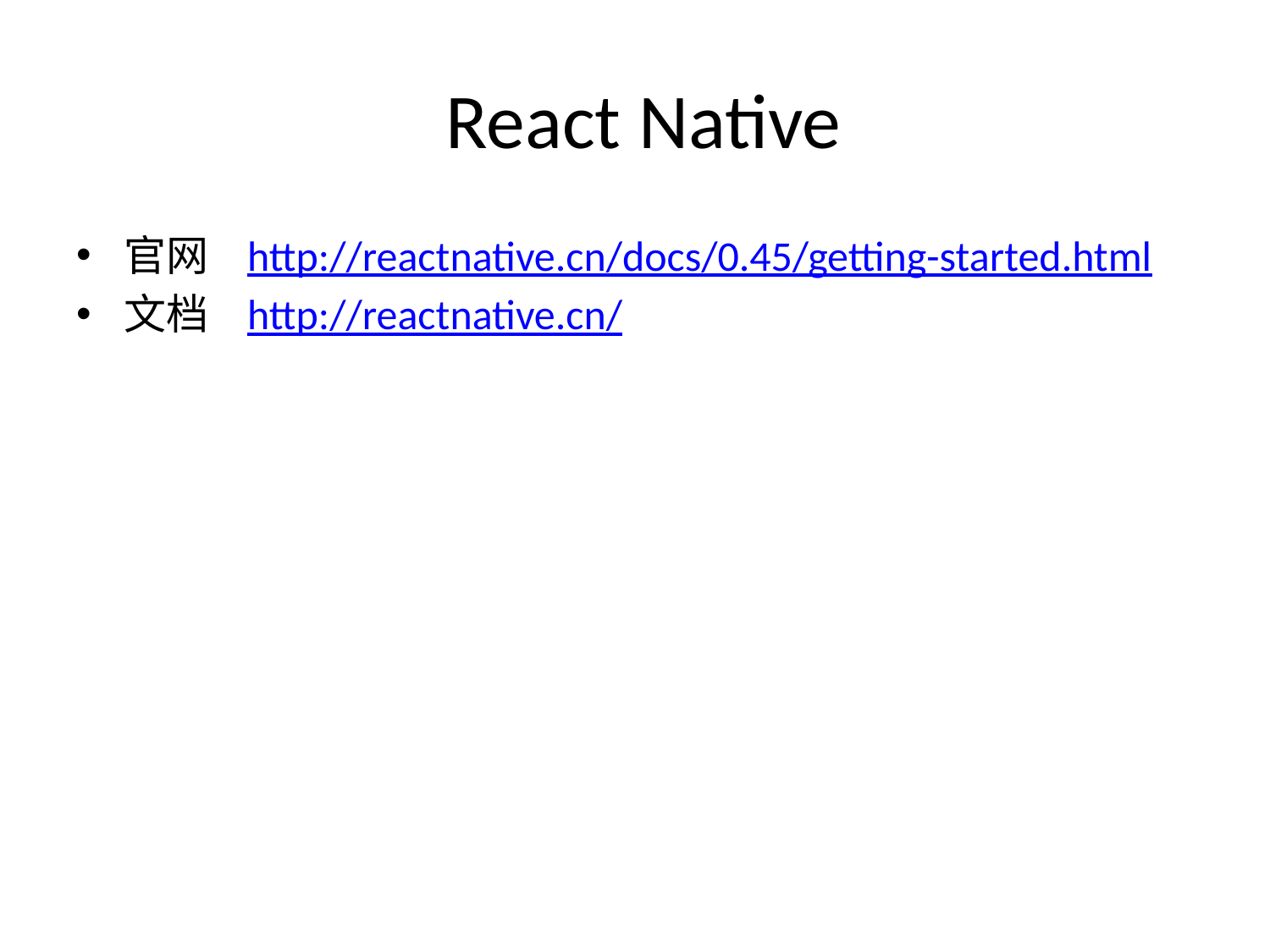

# React Native
官网   http://reactnative.cn/docs/0.45/getting-started.html
文档   http://reactnative.cn/